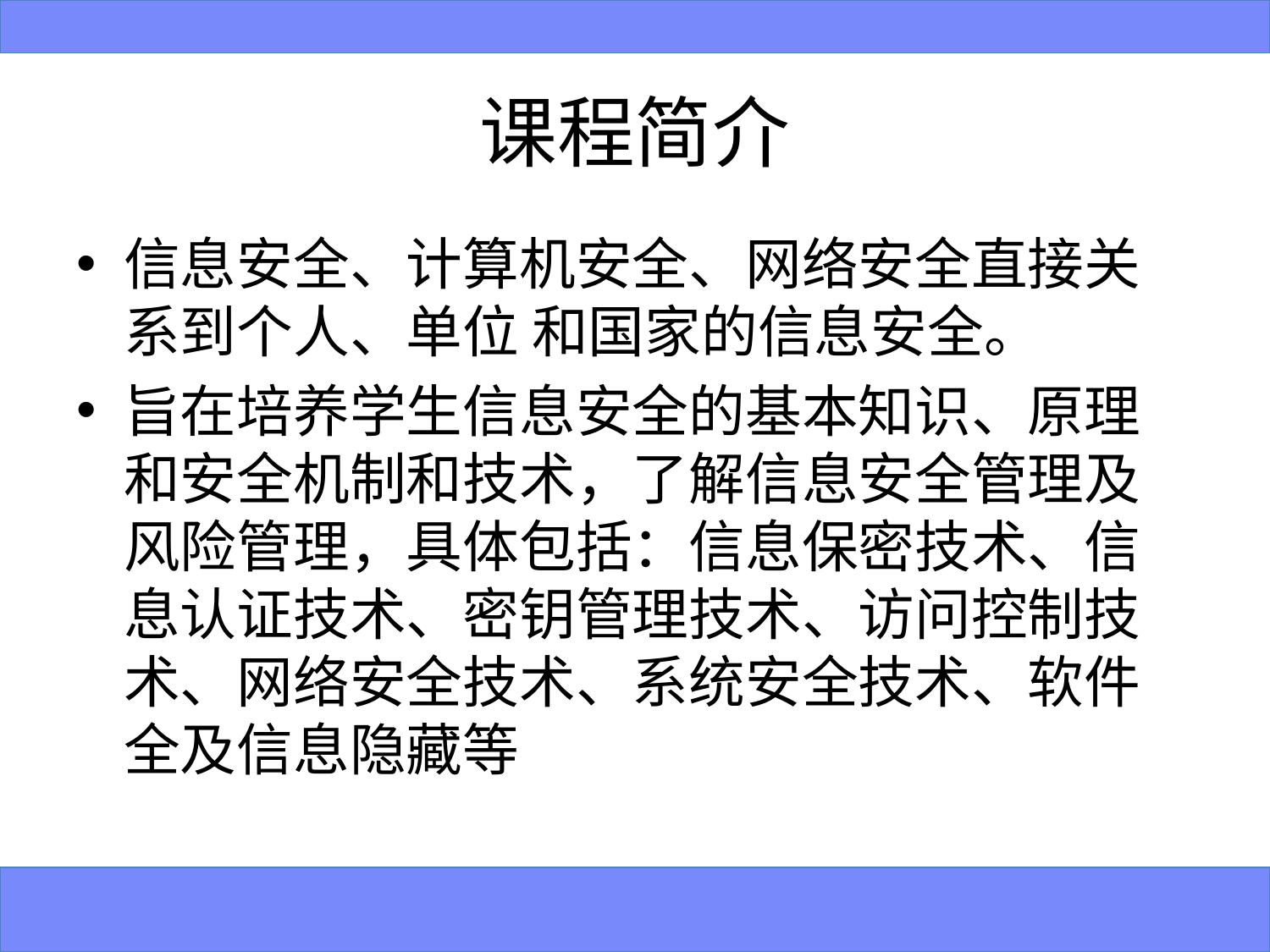

# 课程简介
信息安全、计算机安全、网络安全直接关系到个人、单位 和国家的信息安全。
旨在培养学生信息安全的基本知识、原理和安全机制和技术，了解信息安全管理及风险管理，具体包括：信息保密技术、信息认证技术、密钥管理技术、访问控制技术、网络安全技术、系统安全技术、软件全及信息隐藏等
2